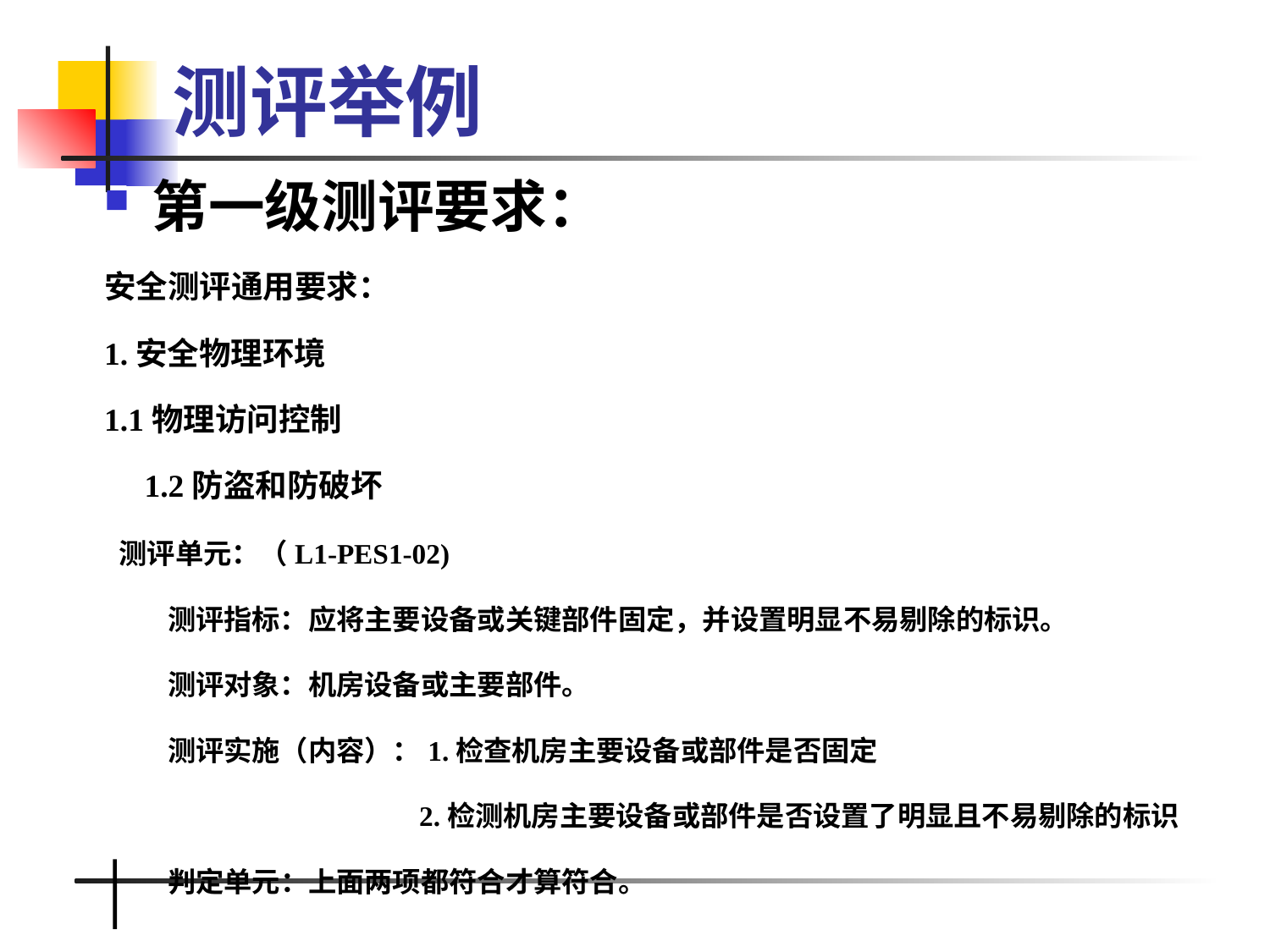

# 测评举例
第一级测评要求：
安全测评通用要求：
1.安全物理环境
1.1物理访问控制
     1.2防盗和防破坏
 测评单元：（L1-PES1-02)
测评指标：应将主要设备或关键部件固定，并设置明显不易剔除的标识。
测评对象：机房设备或主要部件。
测评实施（内容）：1.检查机房主要设备或部件是否固定
                                    2.检测机房主要设备或部件是否设置了明显且不易剔除的标识
判定单元：上面两项都符合才算符合。